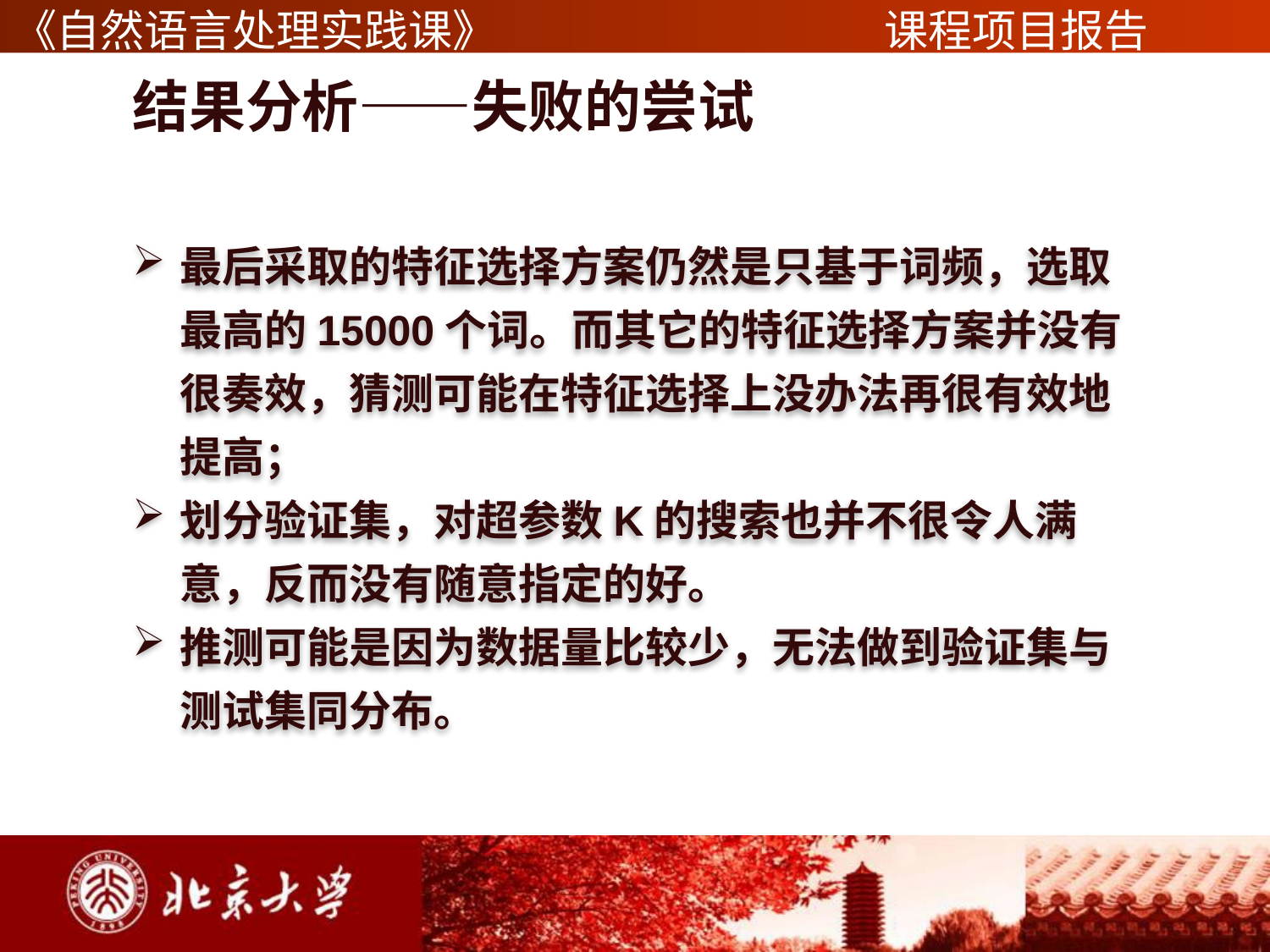

# 结果分析——失败的尝试
最后采取的特征选择方案仍然是只基于词频，选取最高的15000个词。而其它的特征选择方案并没有很奏效，猜测可能在特征选择上没办法再很有效地提高；
划分验证集，对超参数K的搜索也并不很令人满意，反而没有随意指定的好。
推测可能是因为数据量比较少，无法做到验证集与测试集同分布。